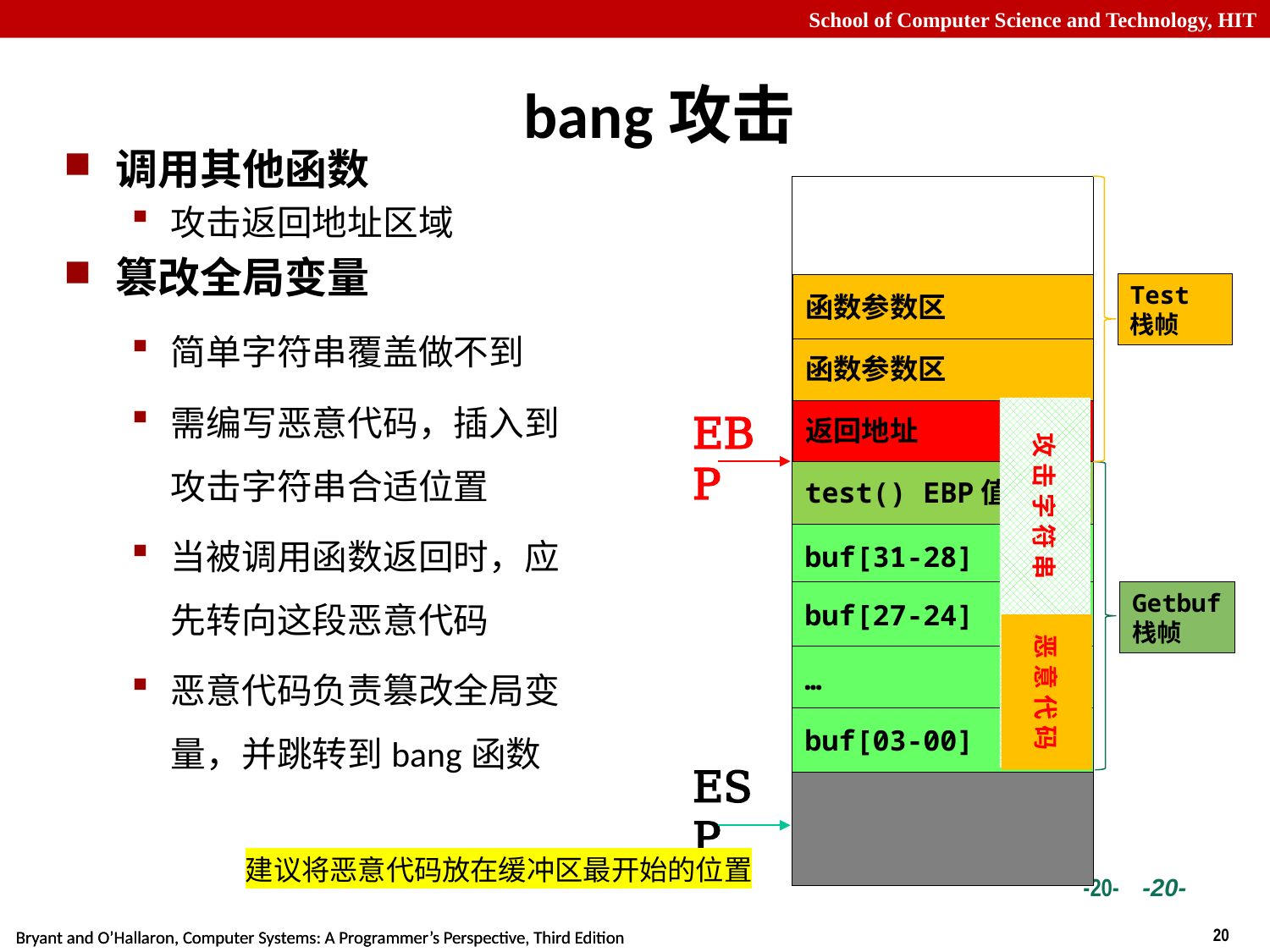

# bang攻击
调用其他函数
攻击返回地址区域
篡改全局变量
简单字符串覆盖做不到
需编写恶意代码，插入到攻击字符串合适位置
当被调用函数返回时，应先转向这段恶意代码
恶意代码负责篡改全局变量，并跳转到bang函数

Test
栈帧

函数参数区
函数参数区
返回地址
EBP
test() EBP值

Getbuf栈帧
…
buf[31-28]
buf[27-24]
…
buf[03-00]
ESP
   攻 击 字 符 串
恶 意 代 码
建议将恶意代码放在缓冲区最开始的位置
 -20-
 -20-